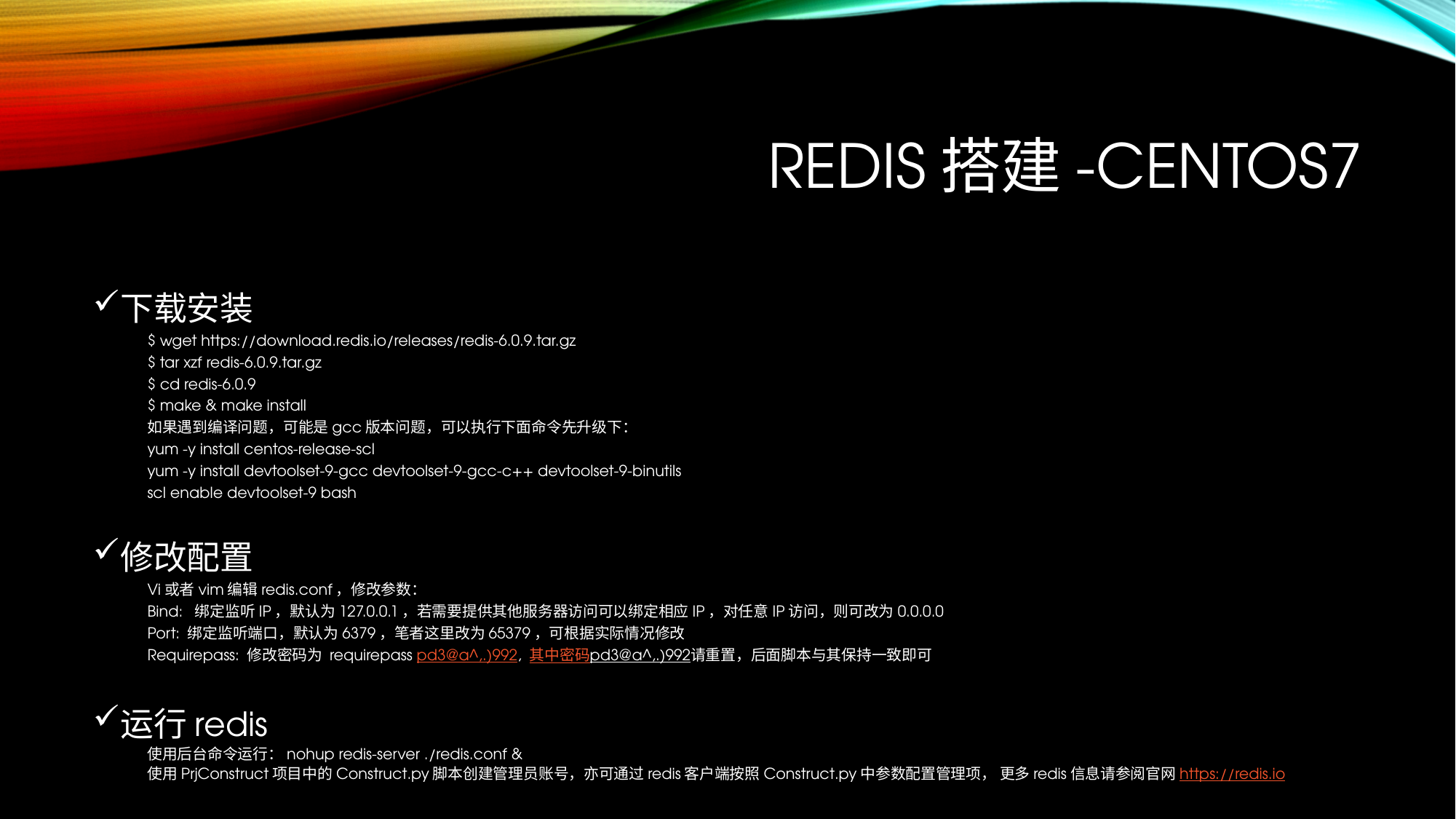

# Redis搭建-centos7
下载安装
$ wget https://download.redis.io/releases/redis-6.0.9.tar.gz
$ tar xzf redis-6.0.9.tar.gz
$ cd redis-6.0.9
$ make & make install
如果遇到编译问题，可能是gcc版本问题，可以执行下面命令先升级下：
yum -y install centos-release-scl
yum -y install devtoolset-9-gcc devtoolset-9-gcc-c++ devtoolset-9-binutils
scl enable devtoolset-9 bash
修改配置
Vi或者vim编辑redis.conf，修改参数：
Bind:  绑定监听IP，默认为127.0.0.1，若需要提供其他服务器访问可以绑定相应IP，对任意IP访问，则可改为0.0.0.0
Port: 绑定监听端口，默认为6379，笔者这里改为65379，可根据实际情况修改
Requirepass: 修改密码为 requirepass pd3@a^,.)992, 其中密码pd3@a^,.)992请重置，后面脚本与其保持一致即可
运行redis
使用后台命令运行：nohup redis-server ./redis.conf &
使用PrjConstruct项目中的Construct.py脚本创建管理员账号，亦可通过redis客户端按照Construct.py中参数配置管理项， 更多redis信息请参阅官网https://redis.io